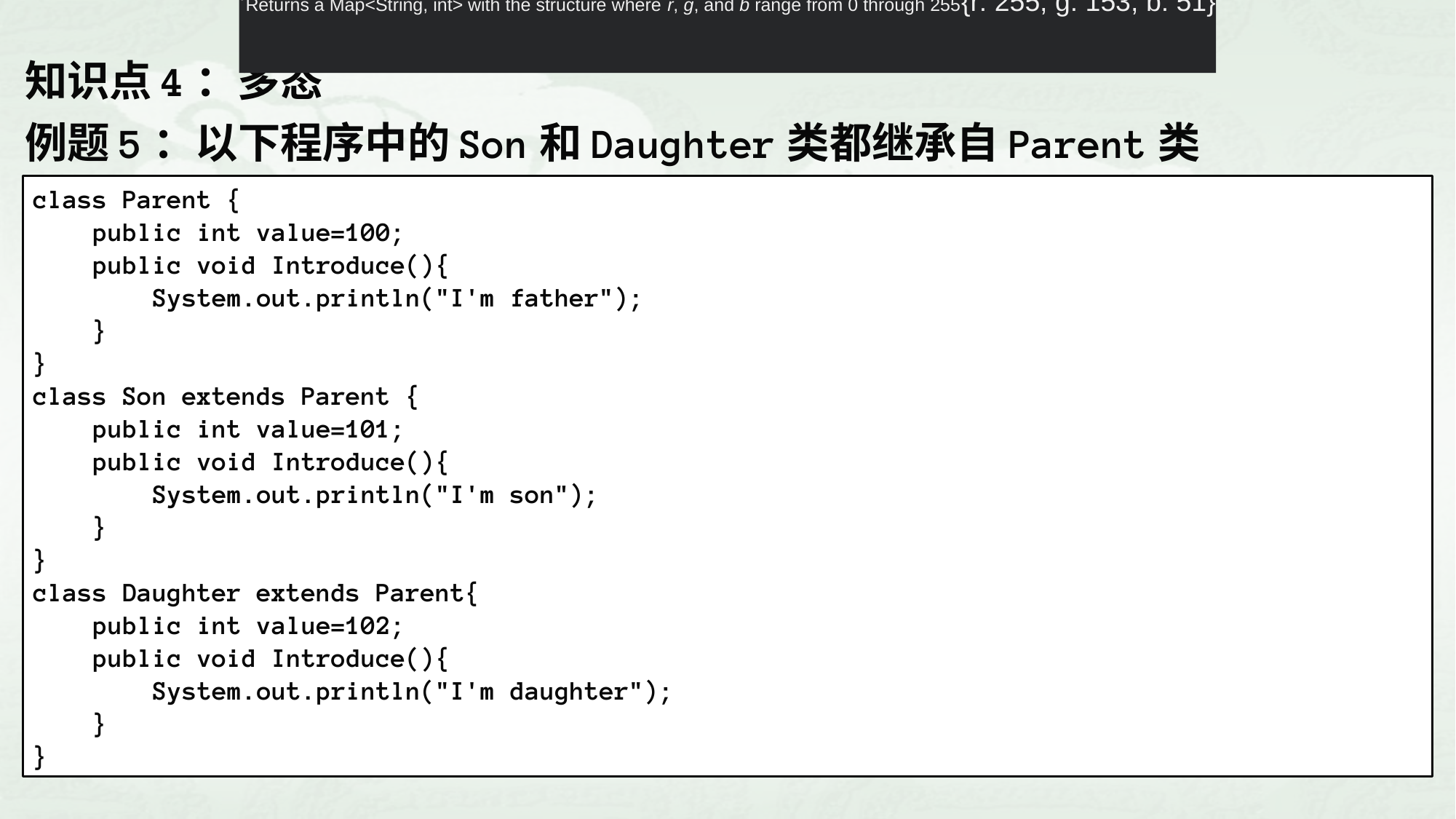

Returns a Map<String, int> with the structure where r, g, and b range from 0 through 255{r: 255, g: 153, b: 51}

知识点4：多态
例题5：以下程序中的Son和Daughter类都继承自Parent类
class Parent {
    public int value=100;
    public void Introduce(){
        System.out.println("I'm father");
    }
}
class Son extends Parent {
    public int value=101;
    public void Introduce(){
        System.out.println("I'm son");
    }
}
class Daughter extends Parent{
    public int value=102;
    public void Introduce(){
        System.out.println("I'm daughter");
    }
}